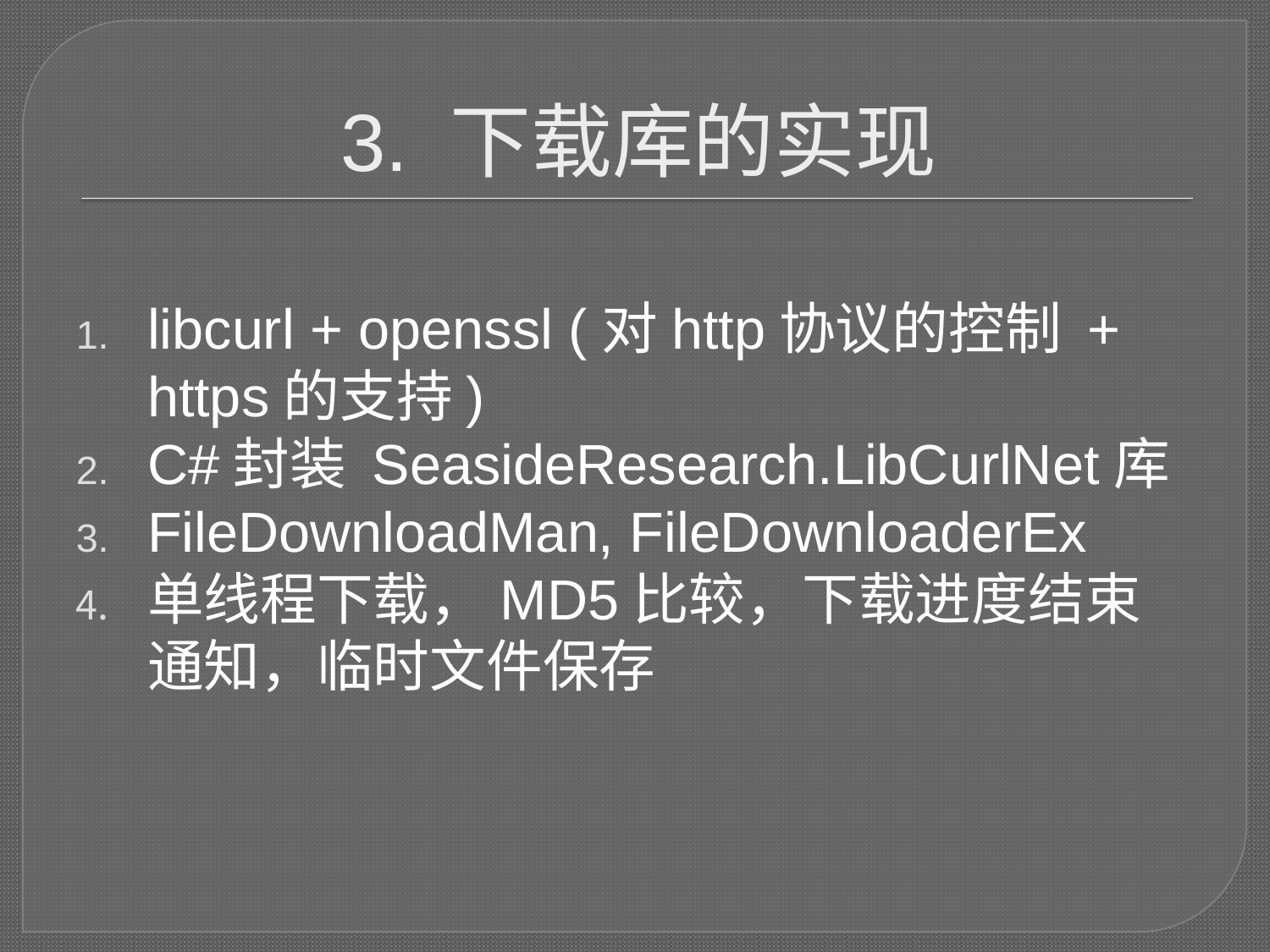

# 3. 下载库的实现
libcurl + openssl (对http协议的控制 + https的支持)
C#封装 SeasideResearch.LibCurlNet库
FileDownloadMan, FileDownloaderEx
单线程下载，MD5比较，下载进度结束通知，临时文件保存